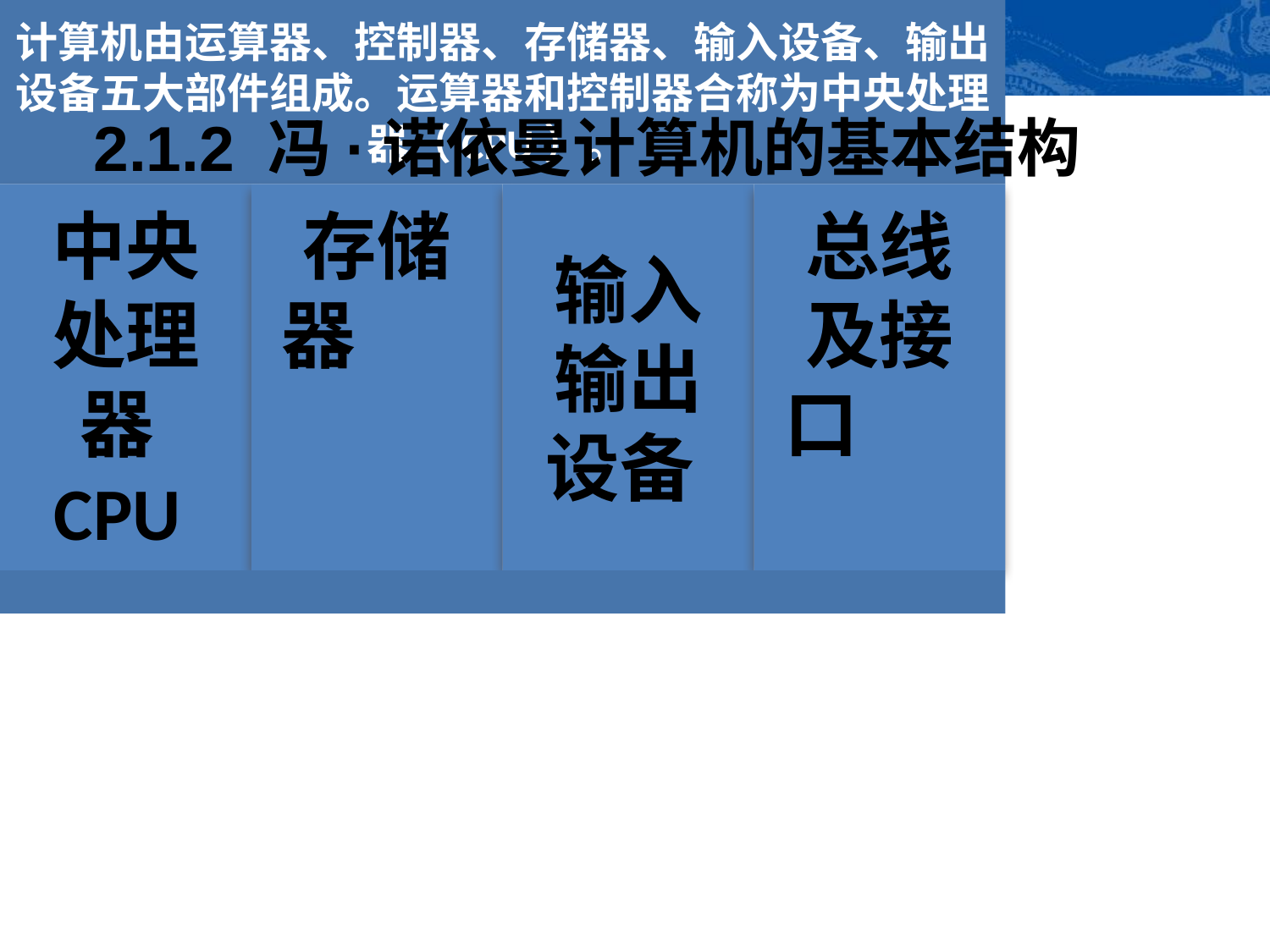

2.1.2 冯·诺依曼计算机的基本结构
计算机由运算器、控制器、存储器、输入设备、输出设备五大部件组成。运算器和控制器合称为中央处理器（CPU）。
中央处理器CPU
存储器
输入输出设备
总线及接口